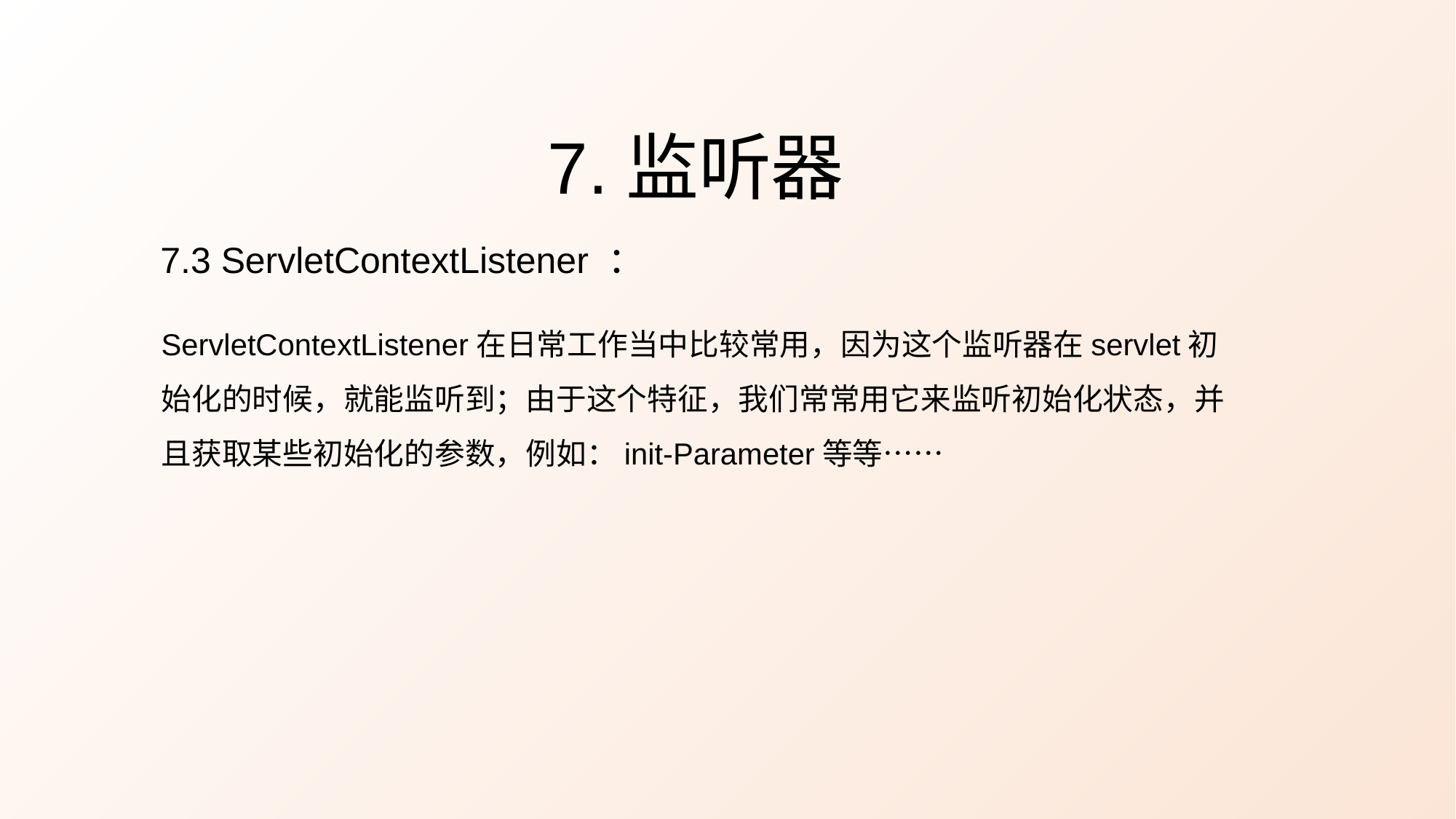

7.监听器
7.3 ServletContextListener ：
ServletContextListener在日常工作当中比较常用，因为这个监听器在servlet初始化的时候，就能监听到；由于这个特征，我们常常用它来监听初始化状态，并且获取某些初始化的参数，例如：init-Parameter等等……